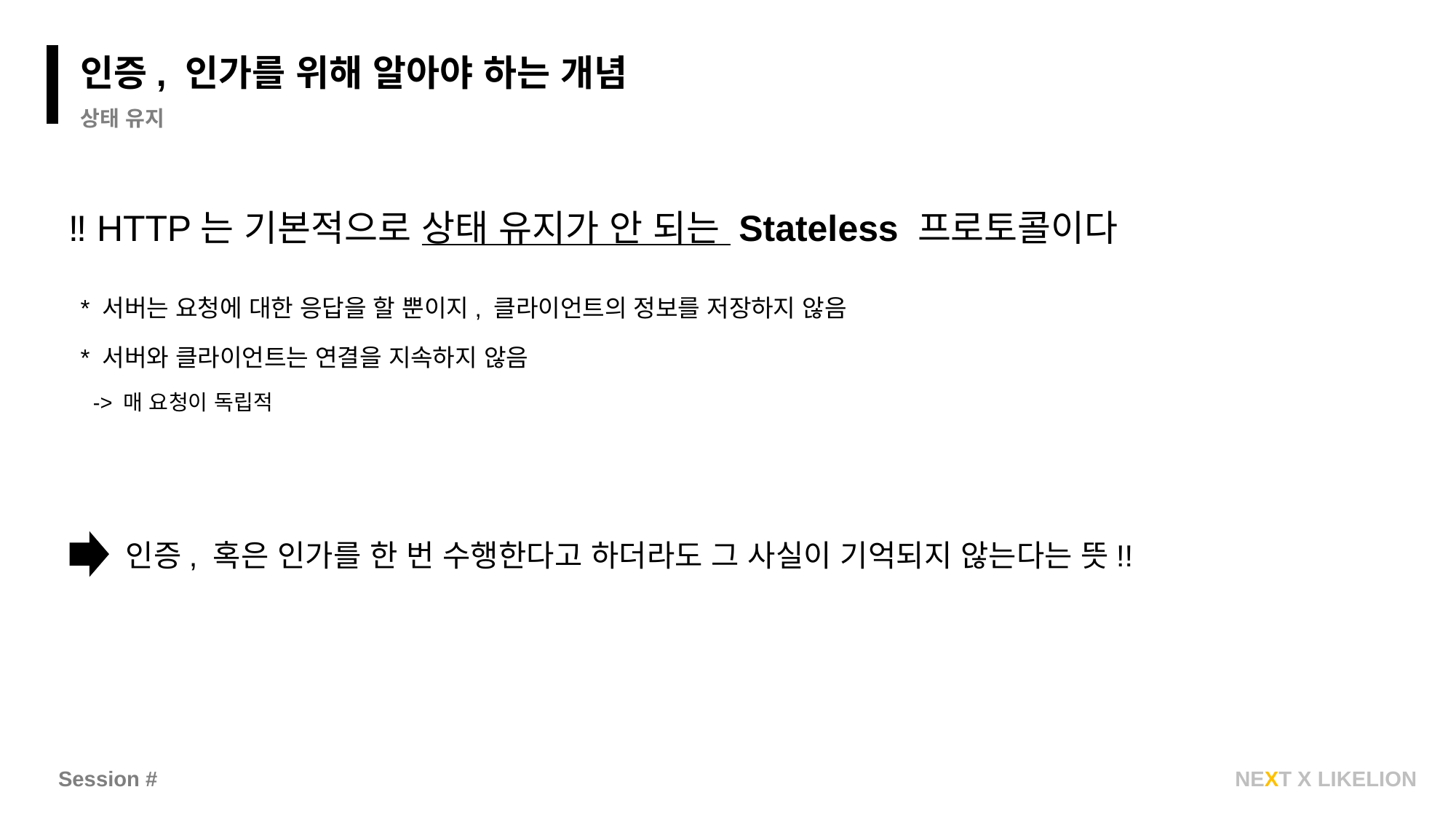

과제
인증, 인가를 위해 알아야 하는 개념

상태 유지
‼️ HTTP는 기본적으로 상태 유지가 안 되는 Stateless 프로토콜이다
* 서버는 요청에 대한 응답을 할 뿐이지, 클라이언트의 정보를 저장하지 않음
* 서버와 클라이언트는 연결을 지속하지 않음
-> 매 요청이 독립적

인증, 혹은 인가를 한 번 수행한다고 하더라도 그 사실이 기억되지 않는다는 뜻!!
Session #
NEXT X LIKELION